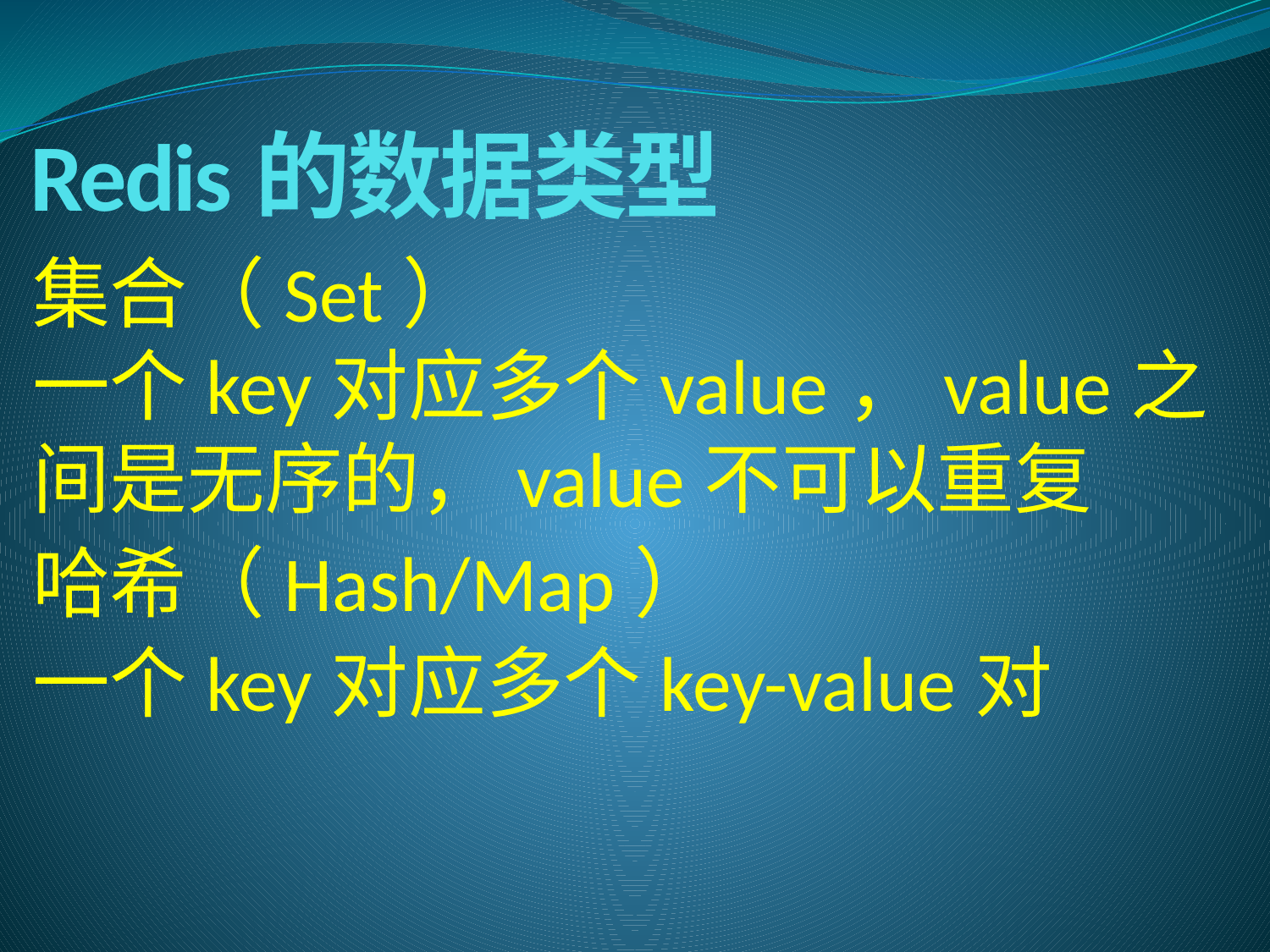

# Redis的数据类型
集合（Set）
一个key对应多个value，value之间是无序的，value不可以重复
哈希（Hash/Map）
一个key对应多个key-value对